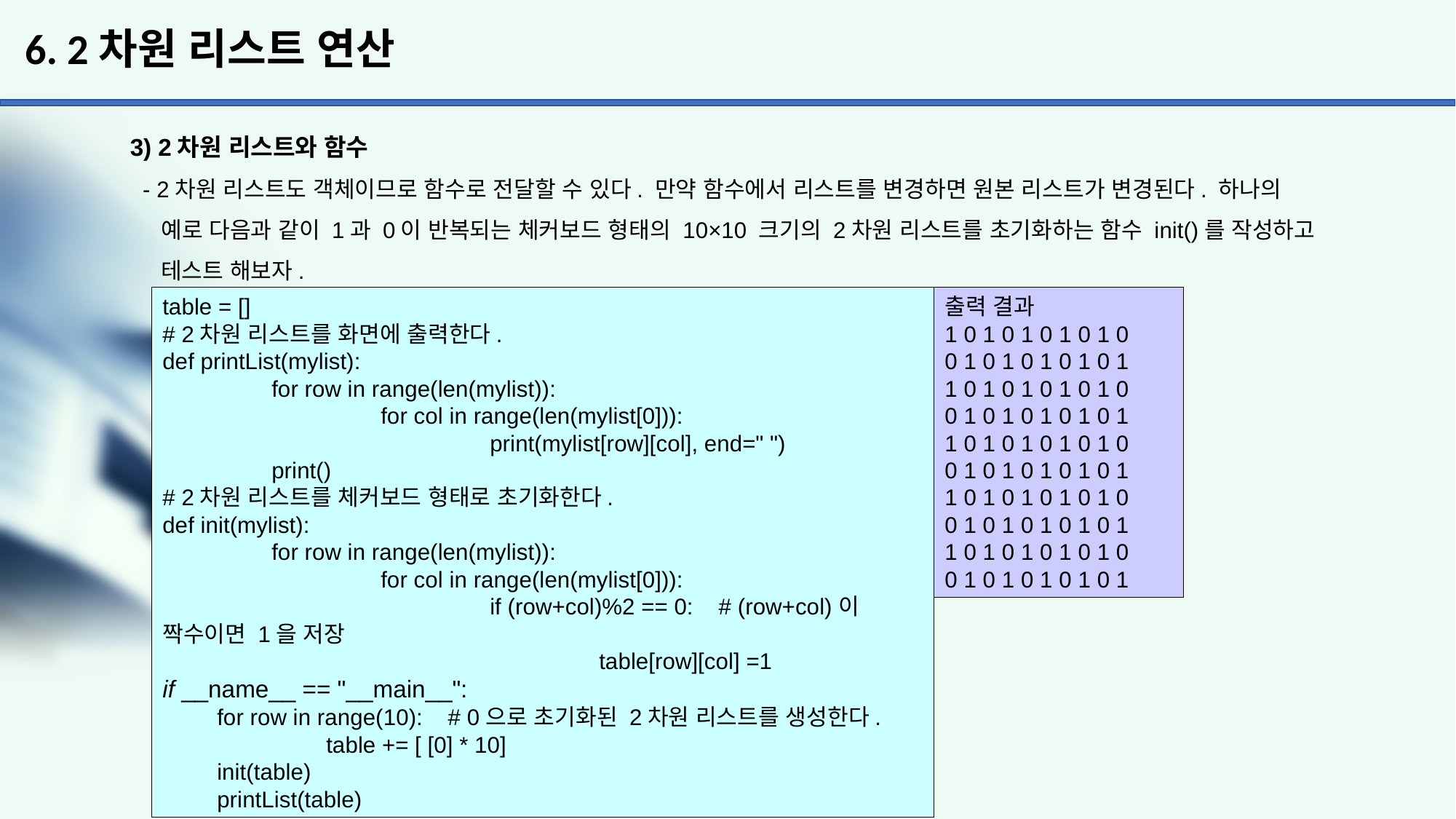

# 6. 2차원 리스트 연산
3) 2차원 리스트와 함수
  - 2차원 리스트도 객체이므로 함수로 전달할 수 있다. 만약 함수에서 리스트를 변경하면 원본 리스트가 변경된다. 하나의
    예로 다음과 같이 1과 0이 반복되는 체커보드 형태의 10×10 크기의 2차원 리스트를 초기화하는 함수 init()를 작성하고
    테스트 해보자.

table = []
# 2차원 리스트를 화면에 출력한다.
def printList(mylist):
	for row in range(len(mylist)):
		for col in range(len(mylist[0])):
			print(mylist[row][col], end=" ")
	print()
# 2차원 리스트를 체커보드 형태로 초기화한다.
def init(mylist):
	for row in range(len(mylist)):
		for col in range(len(mylist[0])):
			if (row+col)%2 == 0:    # (row+col)이 짝수이면 1을 저장
				table[row][col] =1
if __name__ == "__main__":
for row in range(10):    # 0으로 초기화된 2차원 리스트를 생성한다.
	table += [ [0] * 10]
init(table)
printList(table)
출력 결과
1 0 1 0 1 0 1 0 1 0
0 1 0 1 0 1 0 1 0 1
1 0 1 0 1 0 1 0 1 0
0 1 0 1 0 1 0 1 0 1
1 0 1 0 1 0 1 0 1 0
0 1 0 1 0 1 0 1 0 1
1 0 1 0 1 0 1 0 1 0
0 1 0 1 0 1 0 1 0 1
1 0 1 0 1 0 1 0 1 0
0 1 0 1 0 1 0 1 0 1